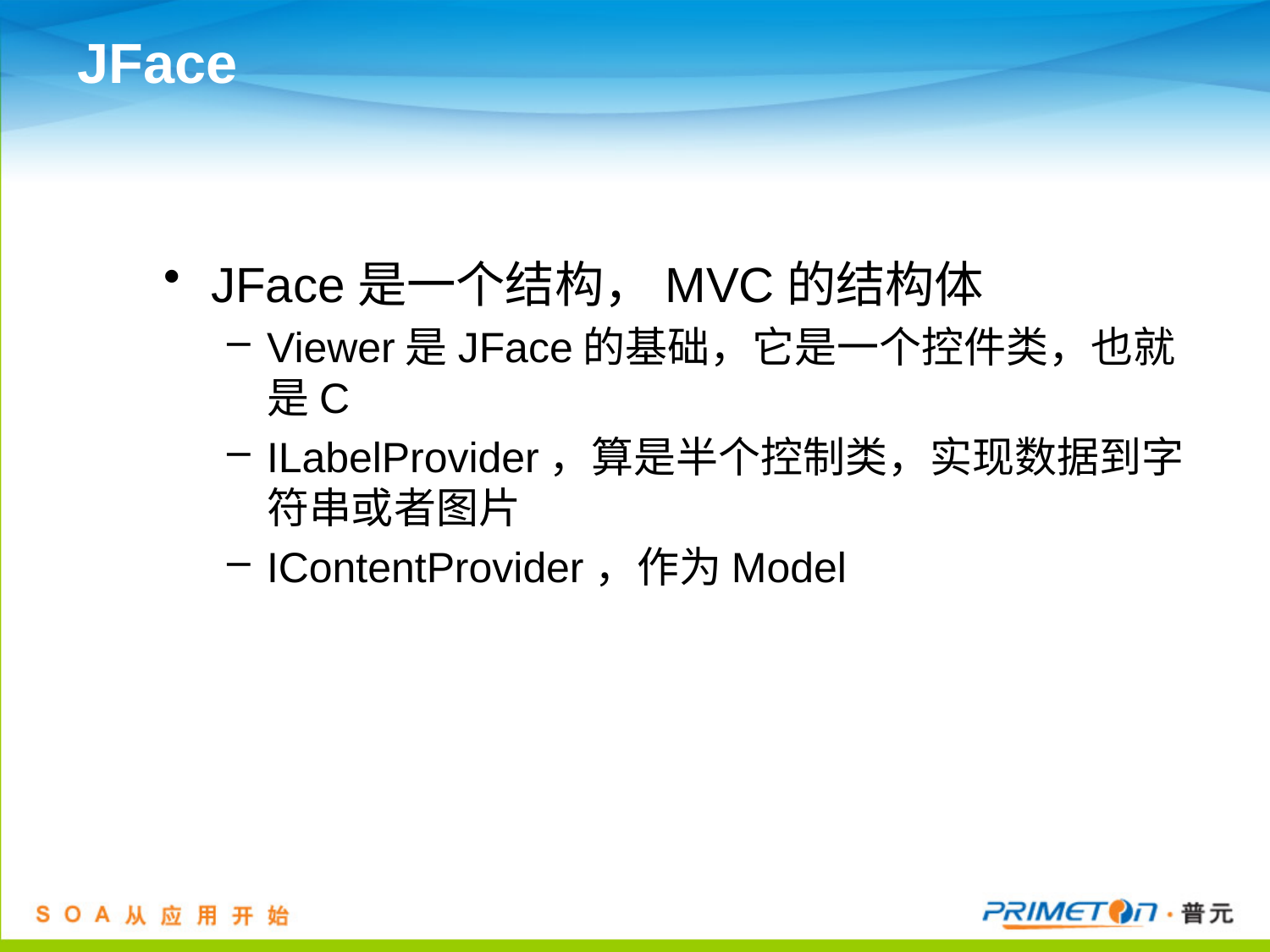

# JFace
JFace是一个结构，MVC的结构体
Viewer是JFace的基础，它是一个控件类，也就是C
ILabelProvider，算是半个控制类，实现数据到字符串或者图片
IContentProvider，作为Model